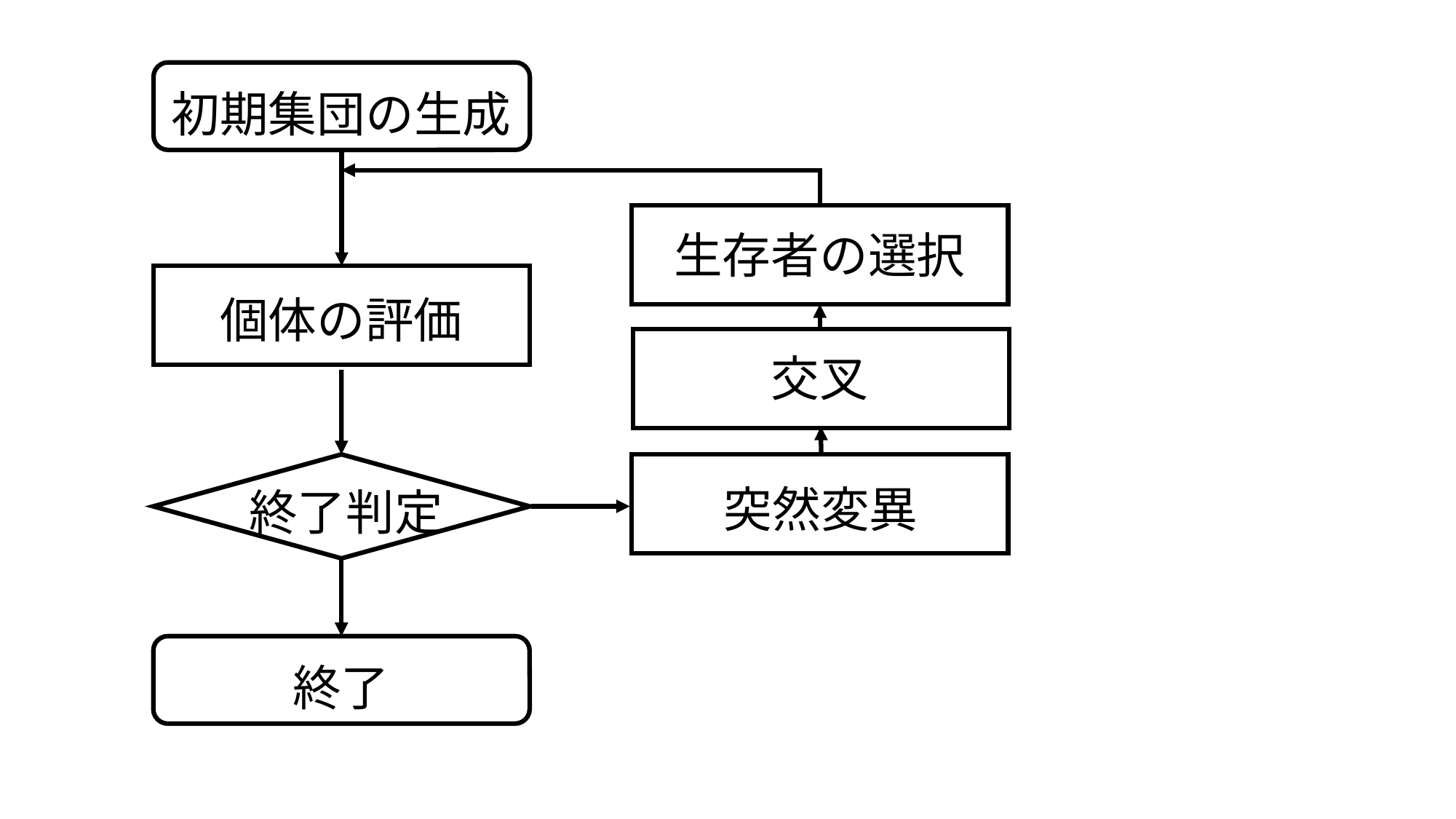

初期集団の生成

生存者の選択

個体の評価

交叉

突然変異
終了判定

終了